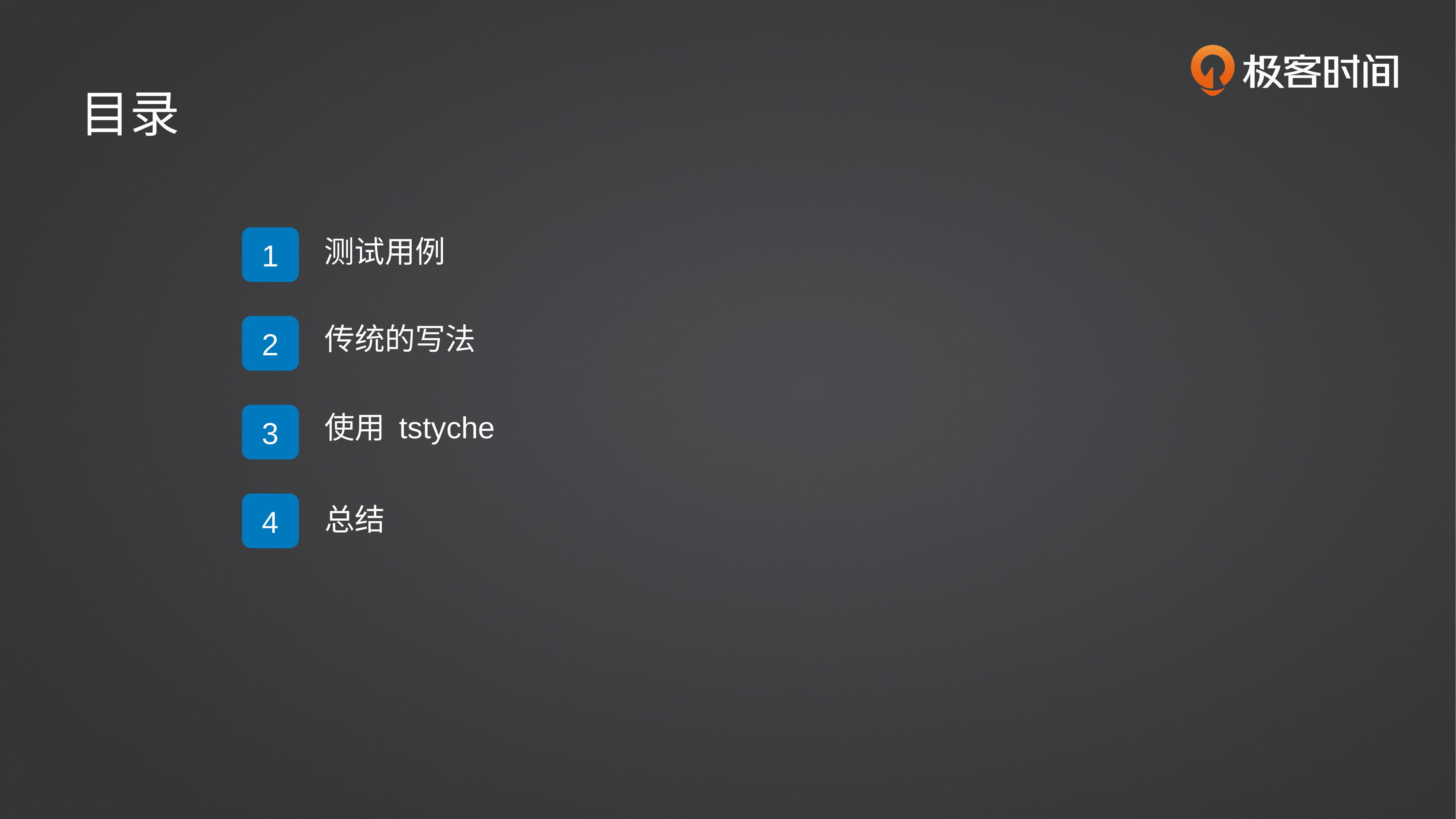

目录

1
测试用例

2
传统的写法

3
使用 tstyche

4
总结